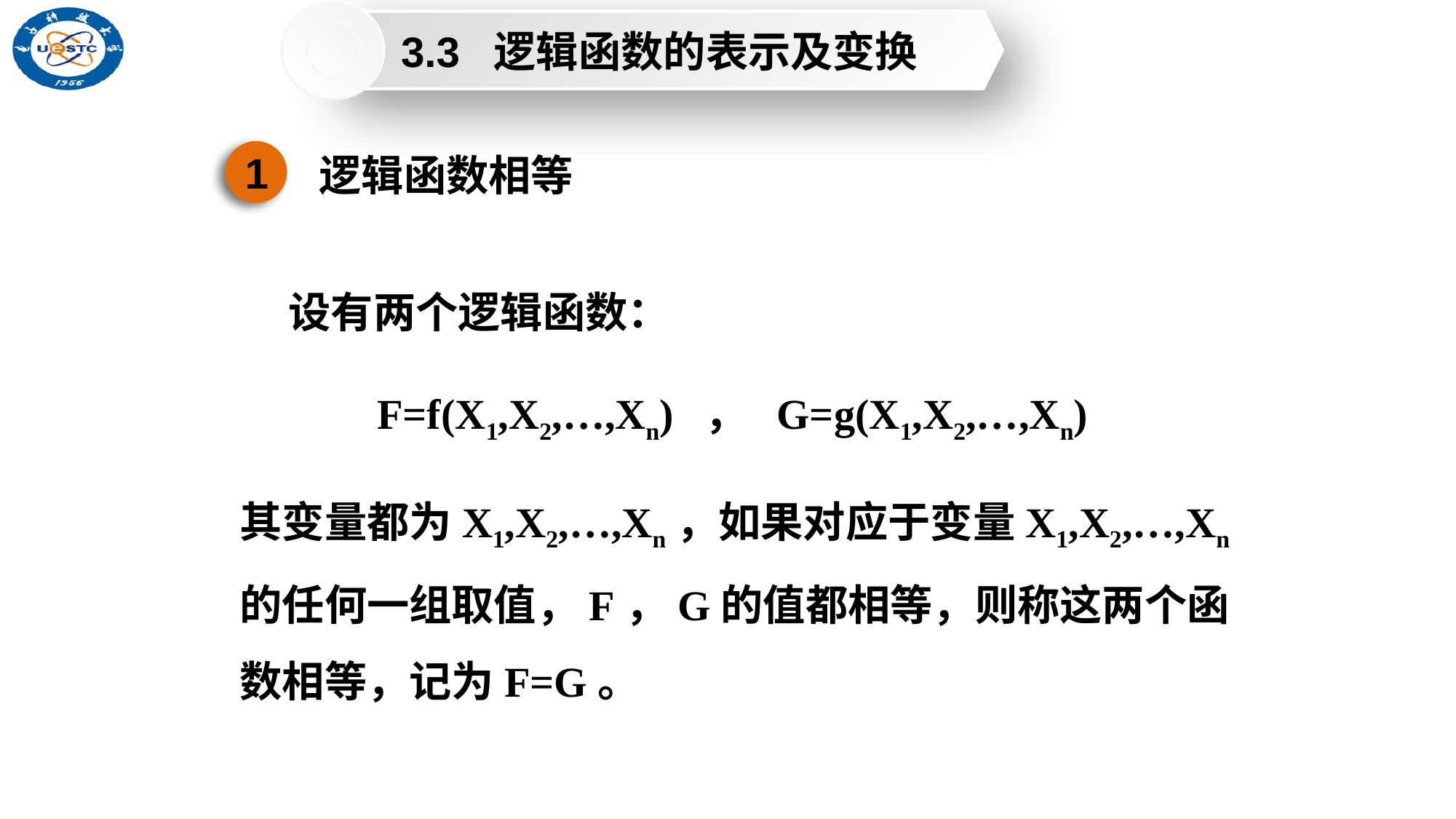

3.3  逻辑函数的表示及变换

1
逻辑函数相等
    设有两个逻辑函数：
             F=f(X1,X2,…,Xn)  ，  G=g(X1,X2,…,Xn)
其变量都为X1,X2,…,Xn，如果对应于变量X1,X2,…,Xn的任何一组取值，F，G的值都相等，则称这两个函数相等，记为F=G。